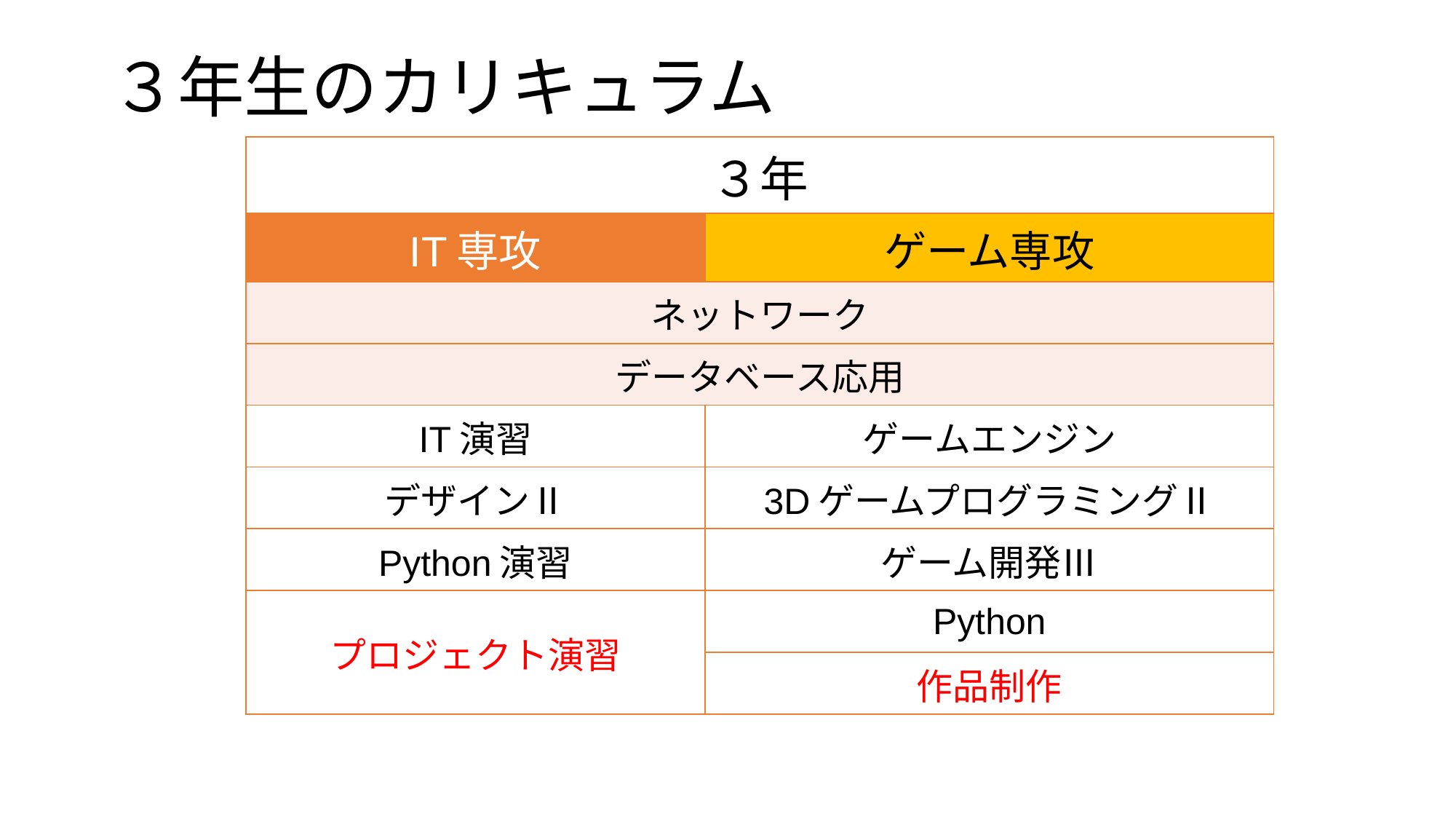

# ３年生のカリキュラム
| ３年 |  |
| --- | --- |
| IT専攻 | ゲーム専攻 |
| ネットワーク |  |
| データベース応用 |  |
| IT演習 | ゲームエンジン |
| デザインⅡ | 3DゲームプログラミングⅡ |
| Python演習 | ゲーム開発Ⅲ |
| プロジェクト演習 | Python |
|  | 作品制作 |